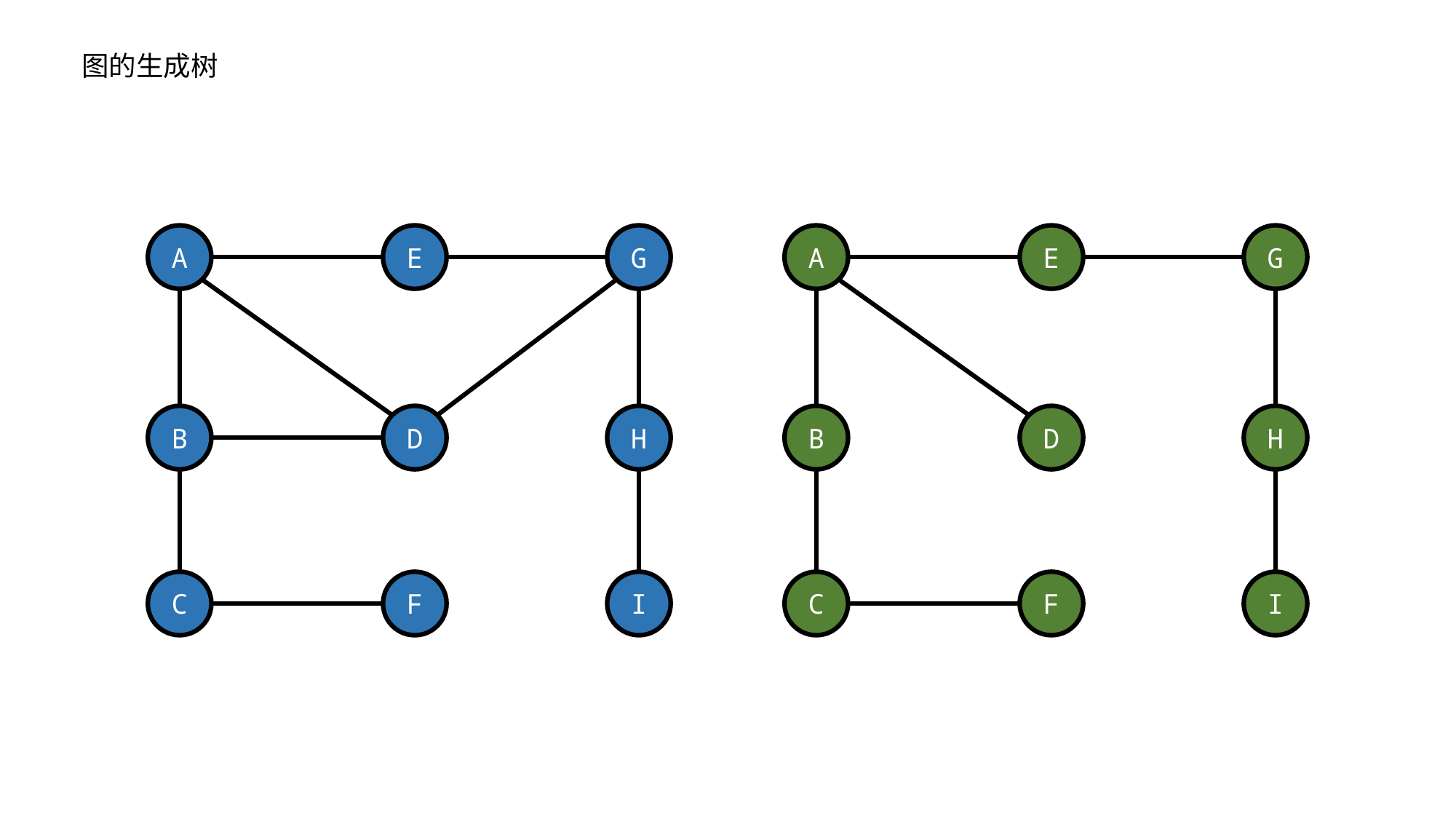

图的生成树
A
E
G
A
E
G
B
D
H
B
D
H
C
F
I
C
F
I